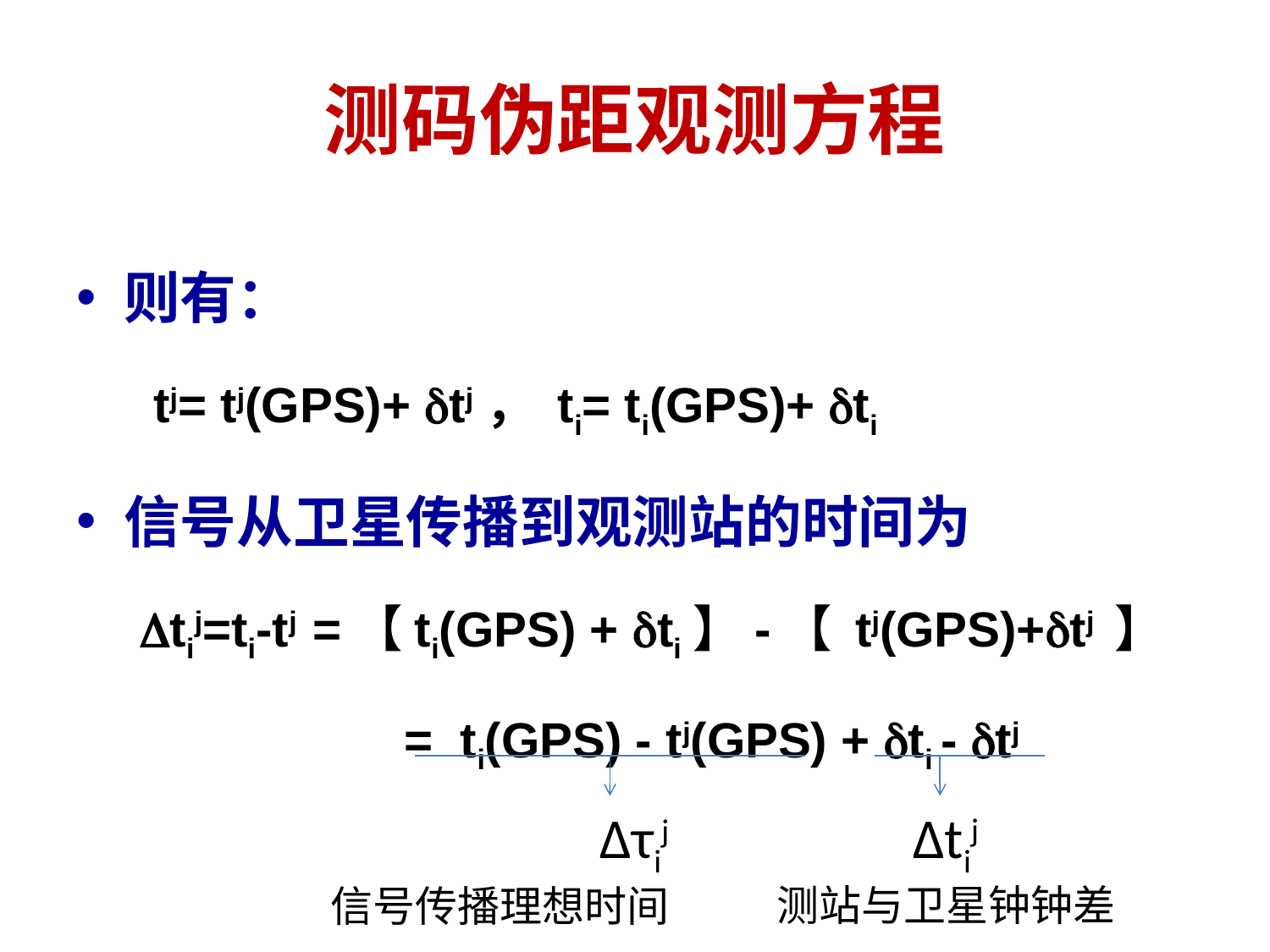

# 测码伪距观测方程
则有：
 tj= tj(GPS)+ δtj， ti= ti(GPS)+ δti
信号从卫星传播到观测站的时间为
Δtij=ti-tj  =【ti(GPS) + δti】-【 tj(GPS)+δtj 】
  	          =  ti(GPS) - tj(GPS) + δti - δtj
Δtij
测站与卫星钟钟差
Δτij
信号传播理想时间